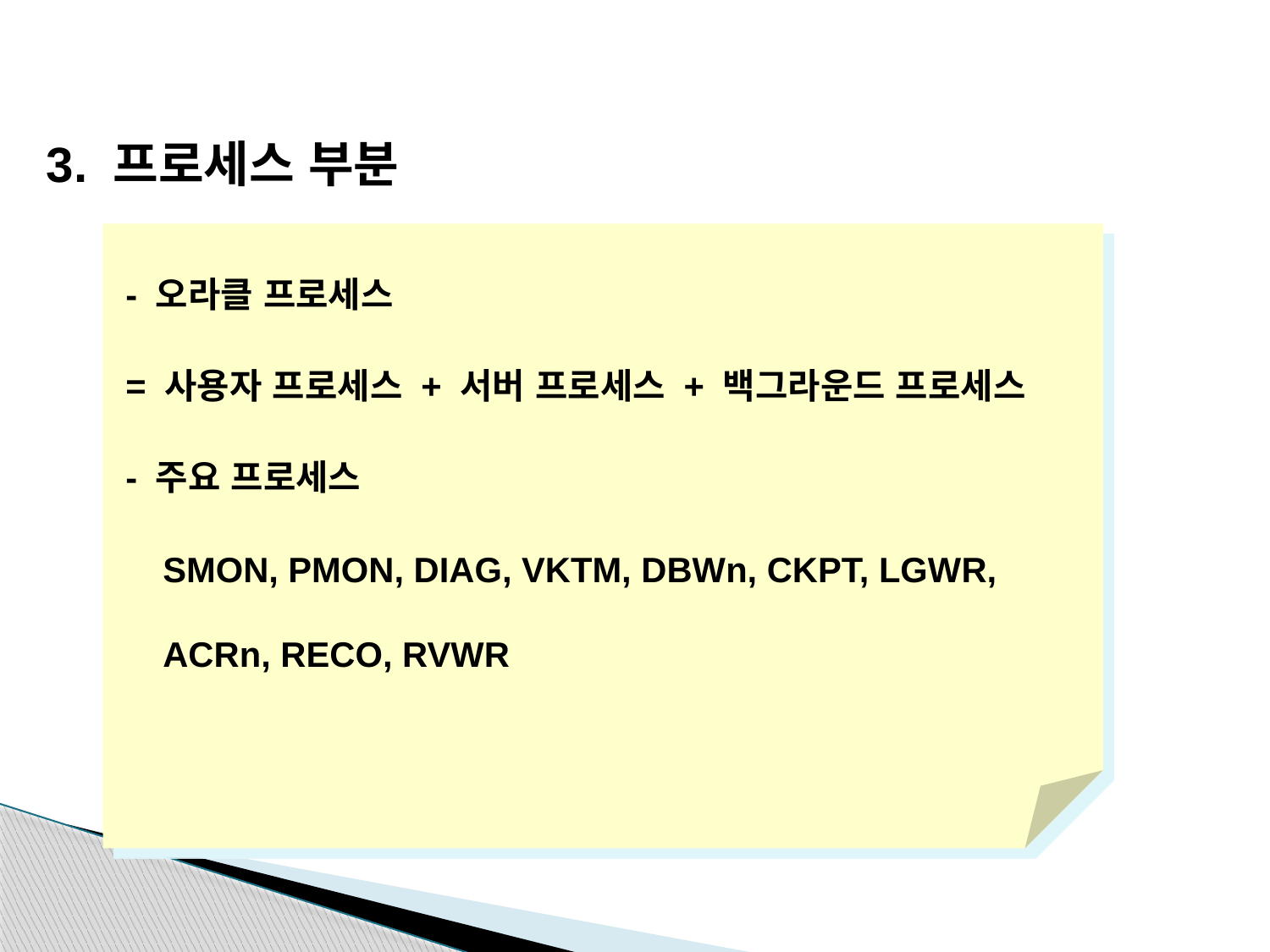

3. 프로세스 부분
- 오라클 프로세스
= 사용자 프로세스 + 서버 프로세스 + 백그라운드 프로세스
- 주요 프로세스
SMON, PMON, DIAG, VKTM, DBWn, CKPT, LGWR, ACRn, RECO, RVWR